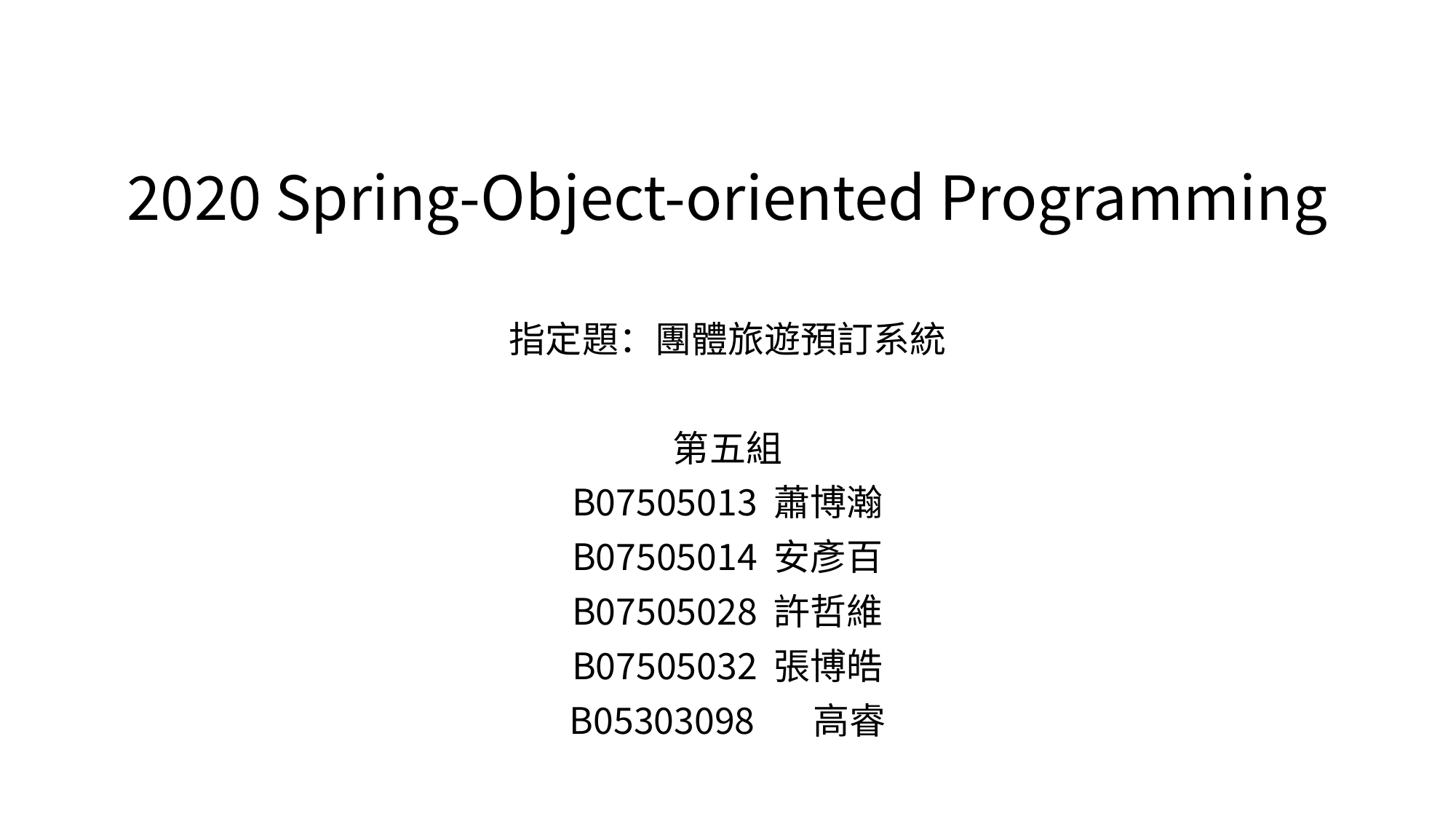

# 2020 Spring-Object-oriented Programming
指定題：團體旅遊預訂系統

第五組
B07505013 蕭博瀚
B07505014 安彥百
B07505028 許哲維
B07505032 張博皓
B05303098      高睿